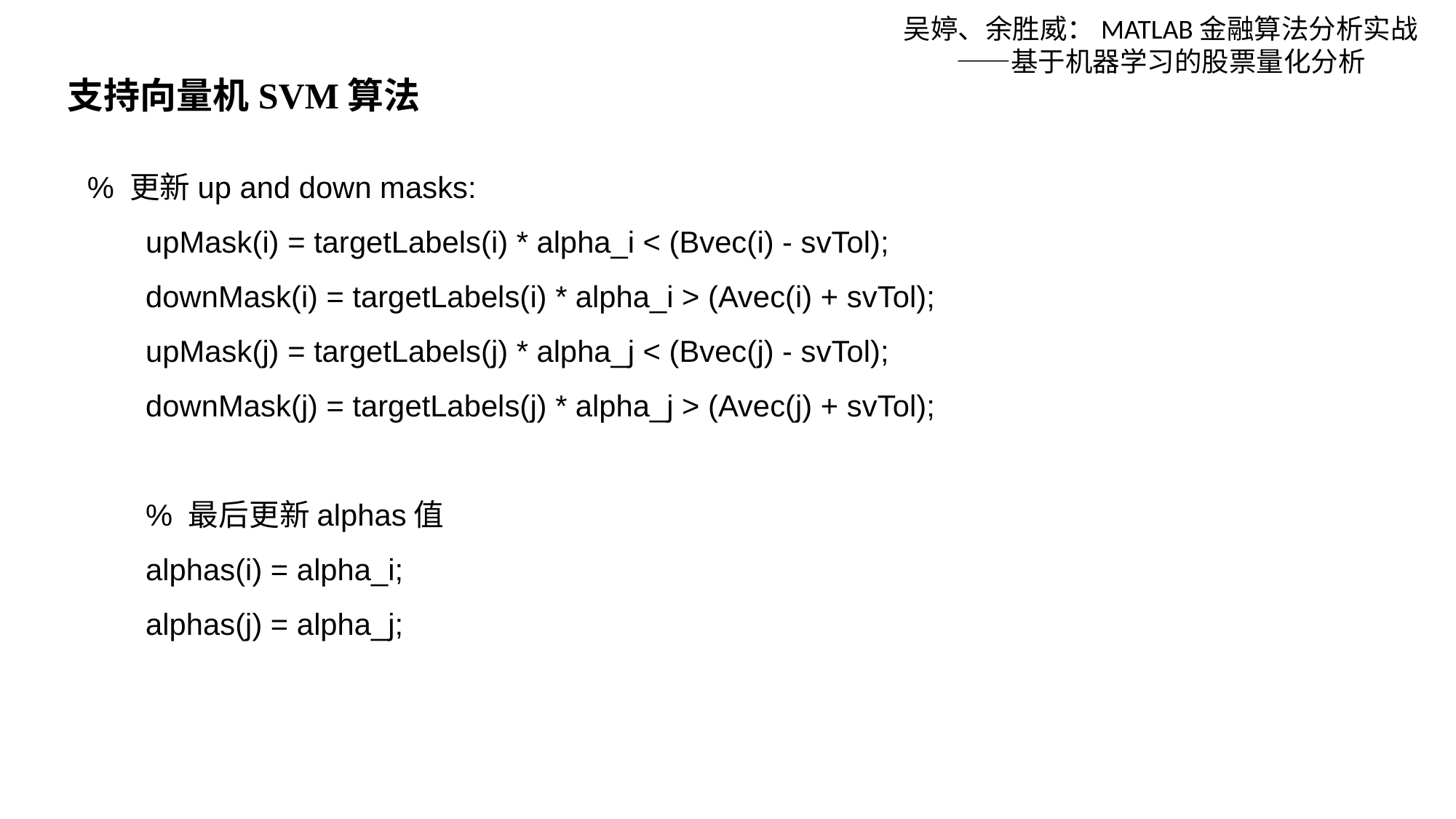

吴婷、余胜威：MATLAB金融算法分析实战——基于机器学习的股票量化分析
支持向量机SVM算法
 % 更新up and down masks:
        upMask(i) = targetLabels(i) * alpha_i < (Bvec(i) - svTol);
        downMask(i) = targetLabels(i) * alpha_i > (Avec(i) + svTol);
        upMask(j) = targetLabels(j) * alpha_j < (Bvec(j) - svTol);
        downMask(j) = targetLabels(j) * alpha_j > (Avec(j) + svTol);

        % 最后更新alphas值
        alphas(i) = alpha_i;
        alphas(j) = alpha_j;